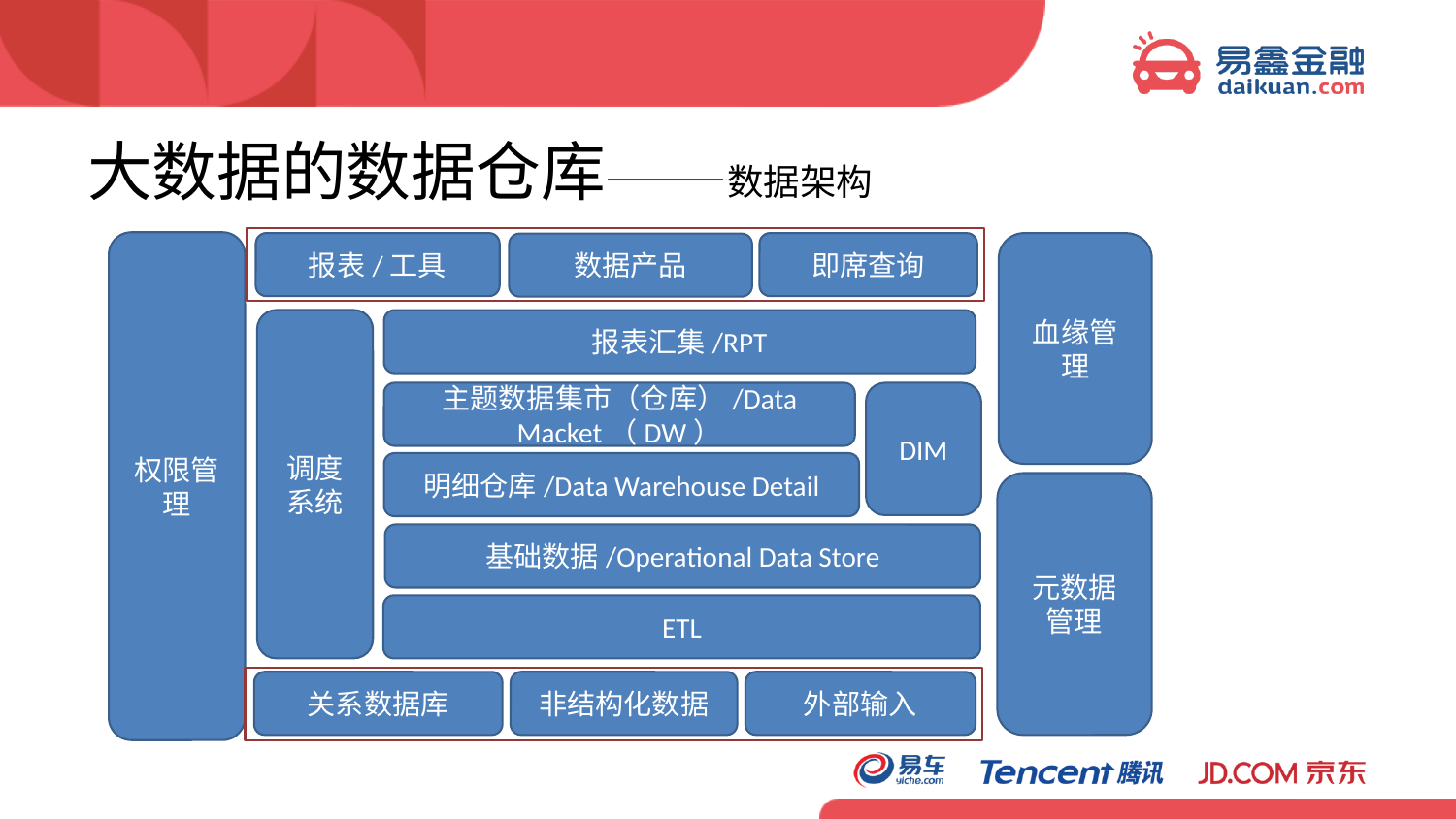

# 大数据的数据仓库———数据架构

报表/工具
即席查询
数据产品
权限管理
血缘管理
调度系统
报表汇集/RPT
主题数据集市（仓库）/Data Macket（DW）
DIM
明细仓库/Data Warehouse Detail
元数据管理
基础数据/Operational Data Store
ETL

关系数据库
非结构化数据
外部输入